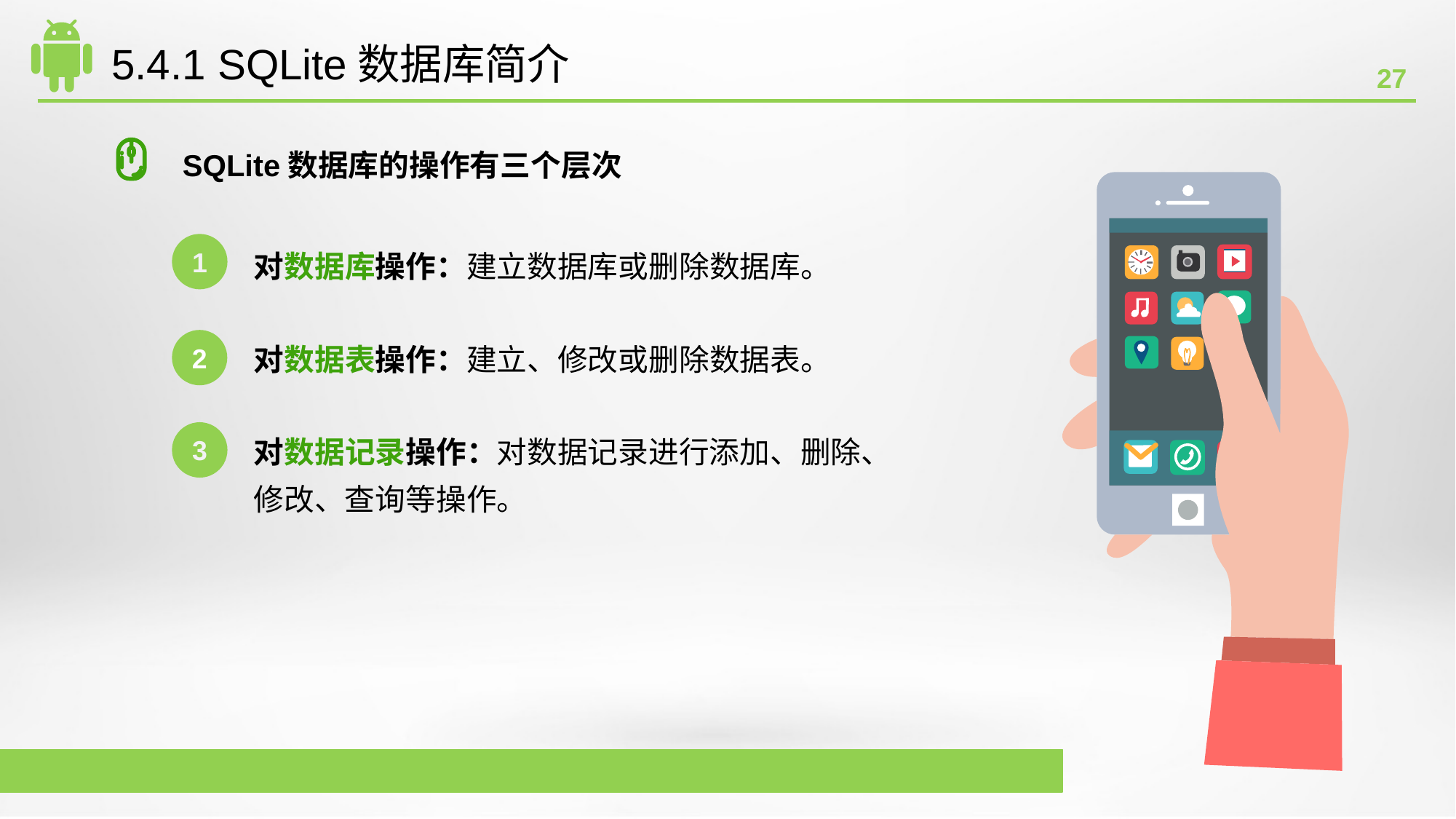

# 5.4.1 SQLite数据库简介
SQLite数据库的操作有三个层次

对数据库操作：建立数据库或删除数据库。
对数据表操作：建立、修改或删除数据表。
对数据记录操作：对数据记录进行添加、删除、
修改、查询等操作。
1
2
3